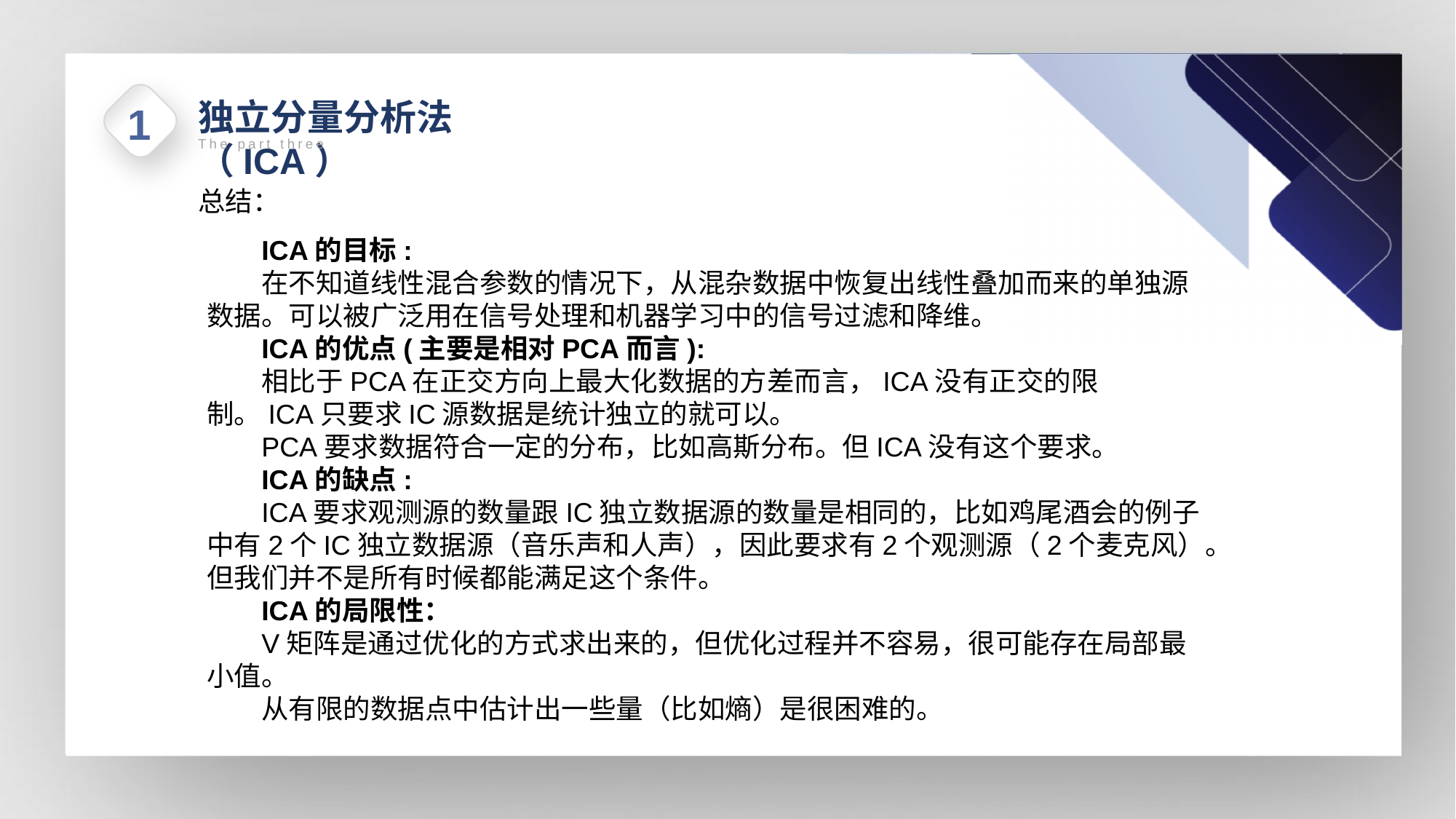

独立分量分析法（ICA）

1
The part three
总结：
ICA的目标:
在不知道线性混合参数的情况下，从混杂数据中恢复出线性叠加而来的单独源数据。可以被广泛用在信号处理和机器学习中的信号过滤和降维。
ICA的优点(主要是相对PCA而言):
相比于PCA在正交方向上最大化数据的方差而言，ICA没有正交的限制。ICA只要求IC源数据是统计独立的就可以。
PCA要求数据符合一定的分布，比如高斯分布。但ICA没有这个要求。
ICA的缺点:
ICA要求观测源的数量跟IC独立数据源的数量是相同的，比如鸡尾酒会的例子中有2个IC独立数据源（音乐声和人声），因此要求有2个观测源（2个麦克风）。但我们并不是所有时候都能满足这个条件。
ICA的局限性：
V矩阵是通过优化的方式求出来的，但优化过程并不容易，很可能存在局部最小值。
从有限的数据点中估计出一些量（比如熵）是很困难的。